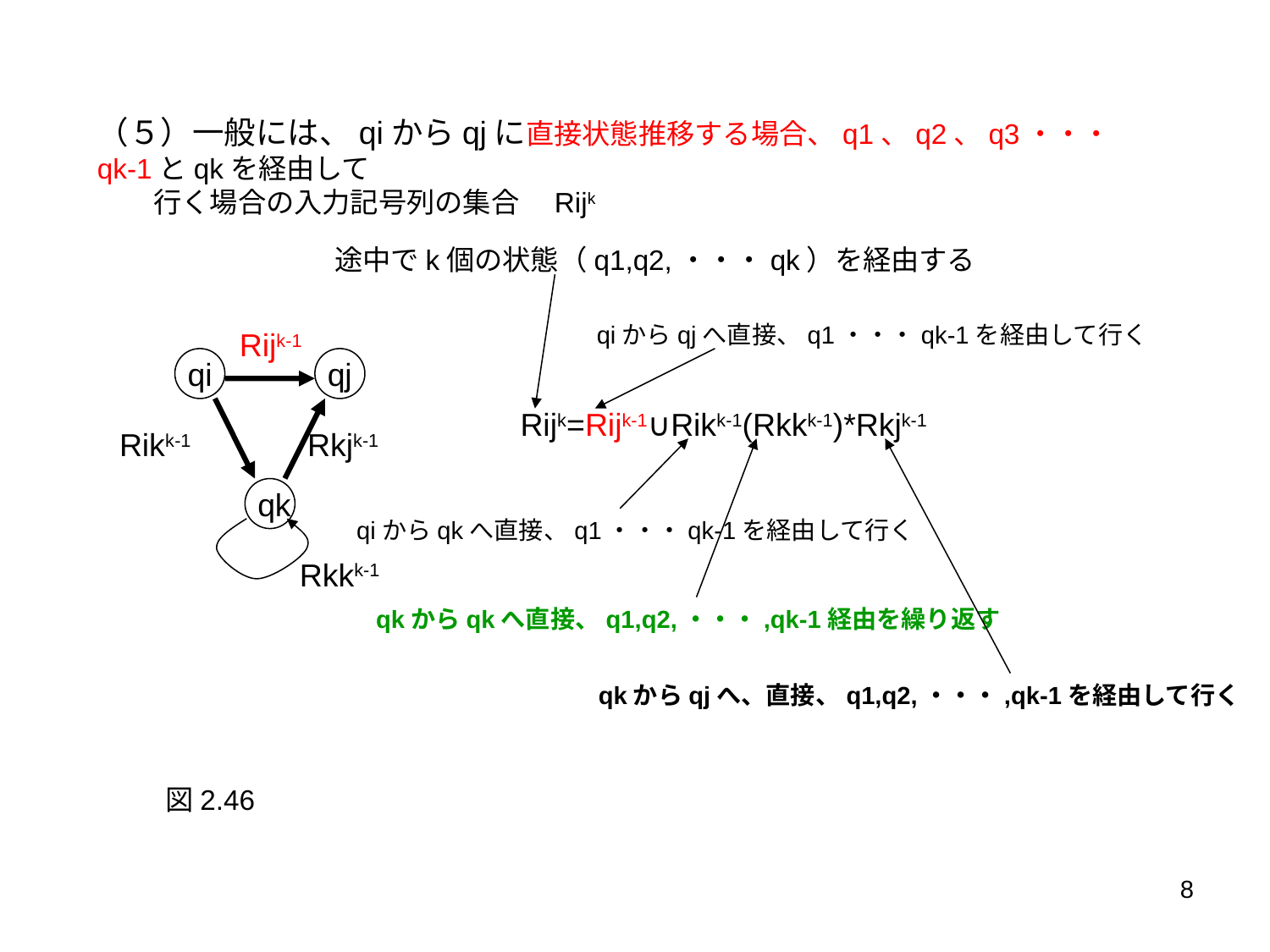

（５）一般には、qiからqjに直接状態推移する場合、q1、q2、q3・・・qk-1とqkを経由して
　　行く場合の入力記号列の集合　Rijk
途中でk個の状態（q1,q2,・・・qk）を経由する

qiからqjへ直接、q1・・・qk-1を経由して行く
Rijk-1

qi

qj

Rijk=Rijk-1∪Rikk-1(Rkkk-1)*Rkjk-1
Rikk-1
Rkjk-1

qk

qiからqkへ直接、q1・・・qk-1を経由して行く

Rkkk-1
qkからqkへ直接、q1,q2,・・・,qk-1経由を繰り返す
qkからqjへ、直接、q1,q2,・・・,qk-1を経由して行く
図2.46
8